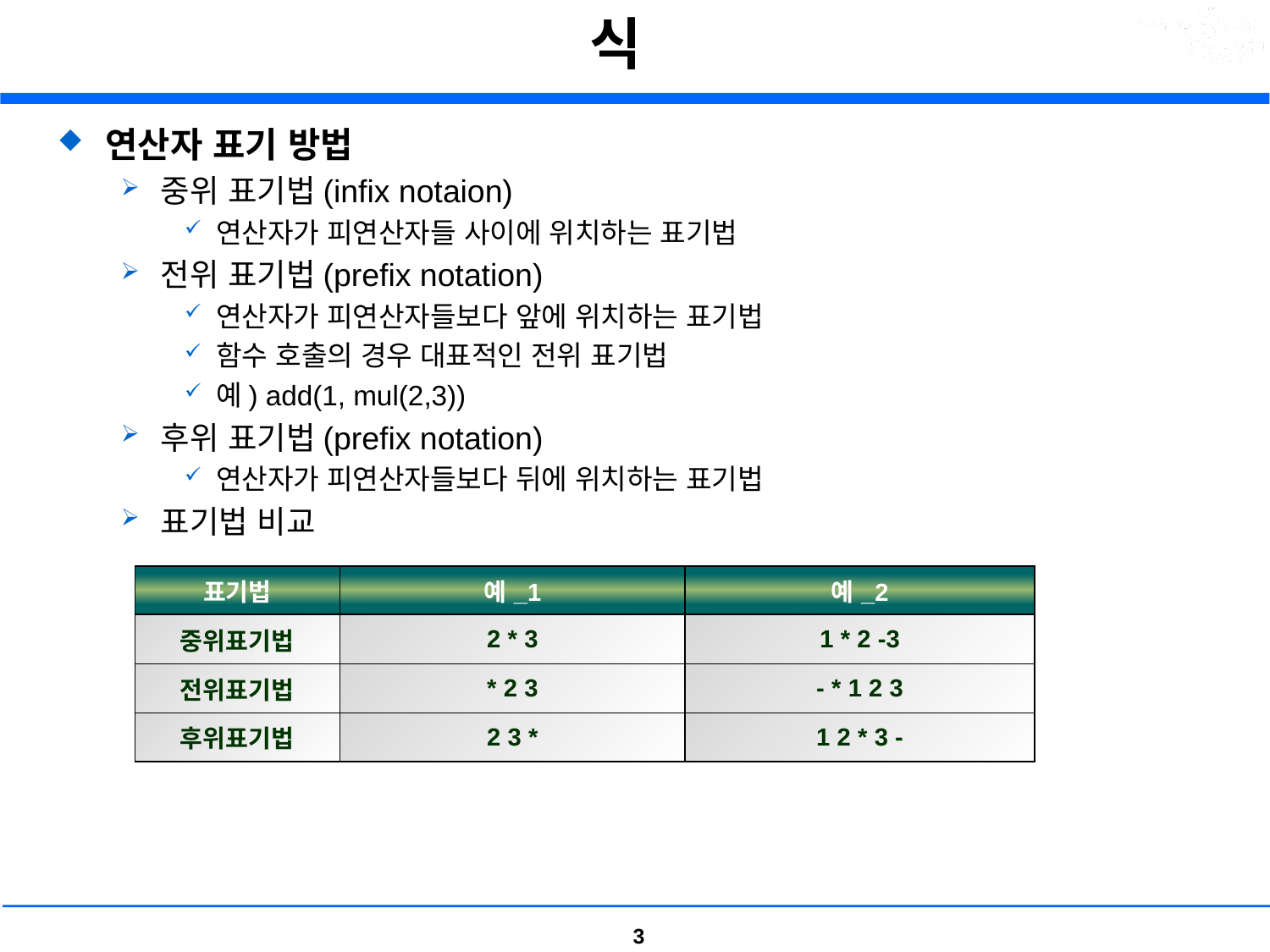

# 식
연산자 표기 방법
중위 표기법(infix notaion)
연산자가 피연산자들 사이에 위치하는 표기법
전위 표기법(prefix notation)
연산자가 피연산자들보다 앞에 위치하는 표기법
함수 호출의 경우 대표적인 전위 표기법
예) add(1, mul(2,3))
후위 표기법(prefix notation)
연산자가 피연산자들보다 뒤에 위치하는 표기법
표기법 비교

| 표기법 | 예\_1 | 예\_2 |
| --- | --- | --- |
| 중위표기법 | 2 \* 3 | 1 \* 2 -3 |
| 전위표기법 | \* 2 3 | - \* 1 2 3 |
| 후위표기법 | 2 3 \* | 1 2 \* 3 - |